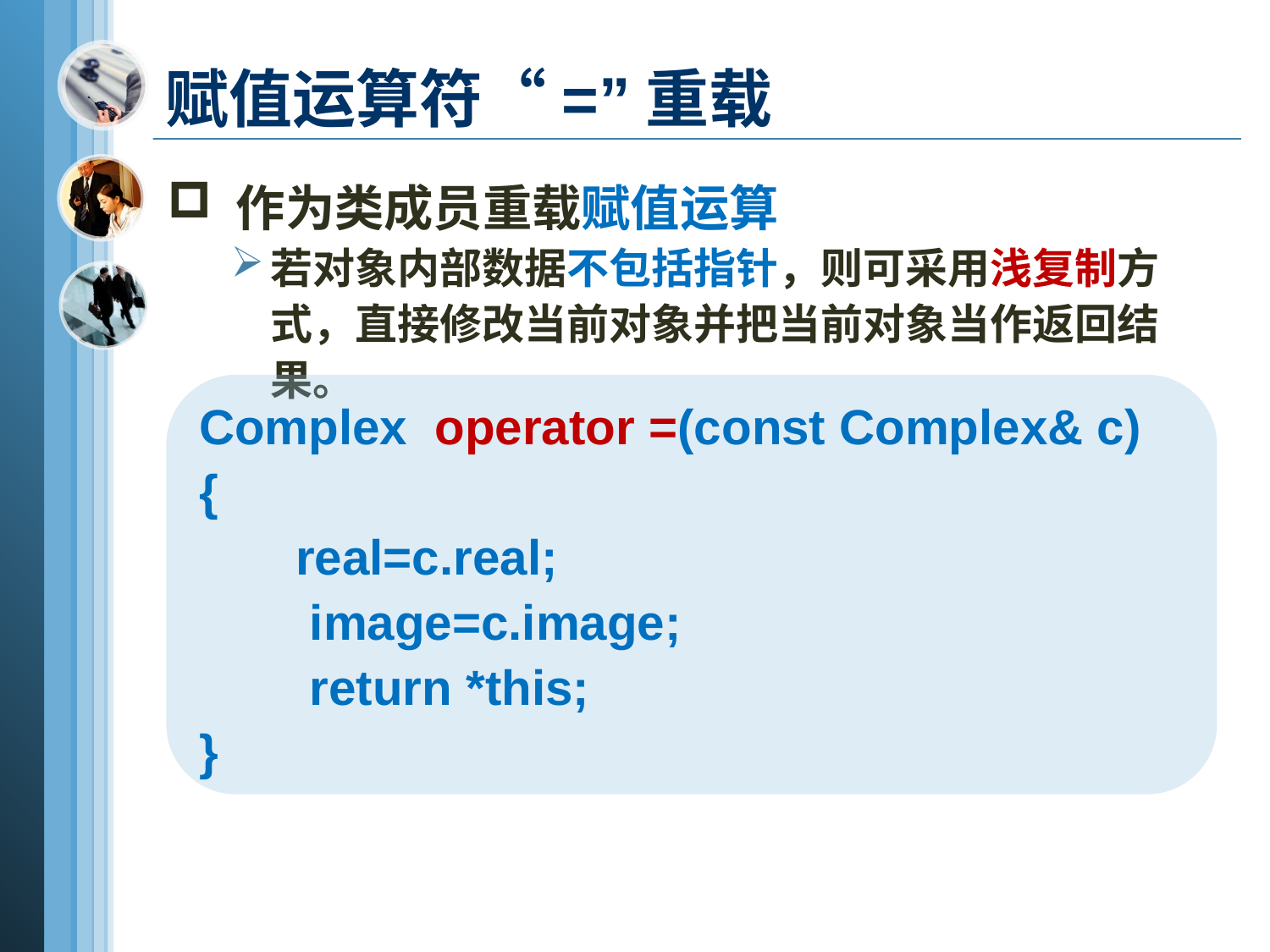

赋值运算符“=”重载
 作为类成员重载赋值运算
若对象内部数据不包括指针，则可采用浅复制方式，直接修改当前对象并把当前对象当作返回结果。
Complex  operator =(const Complex& c)
{
       real=c.real;
　　image=c.image;
　　return *this;
}